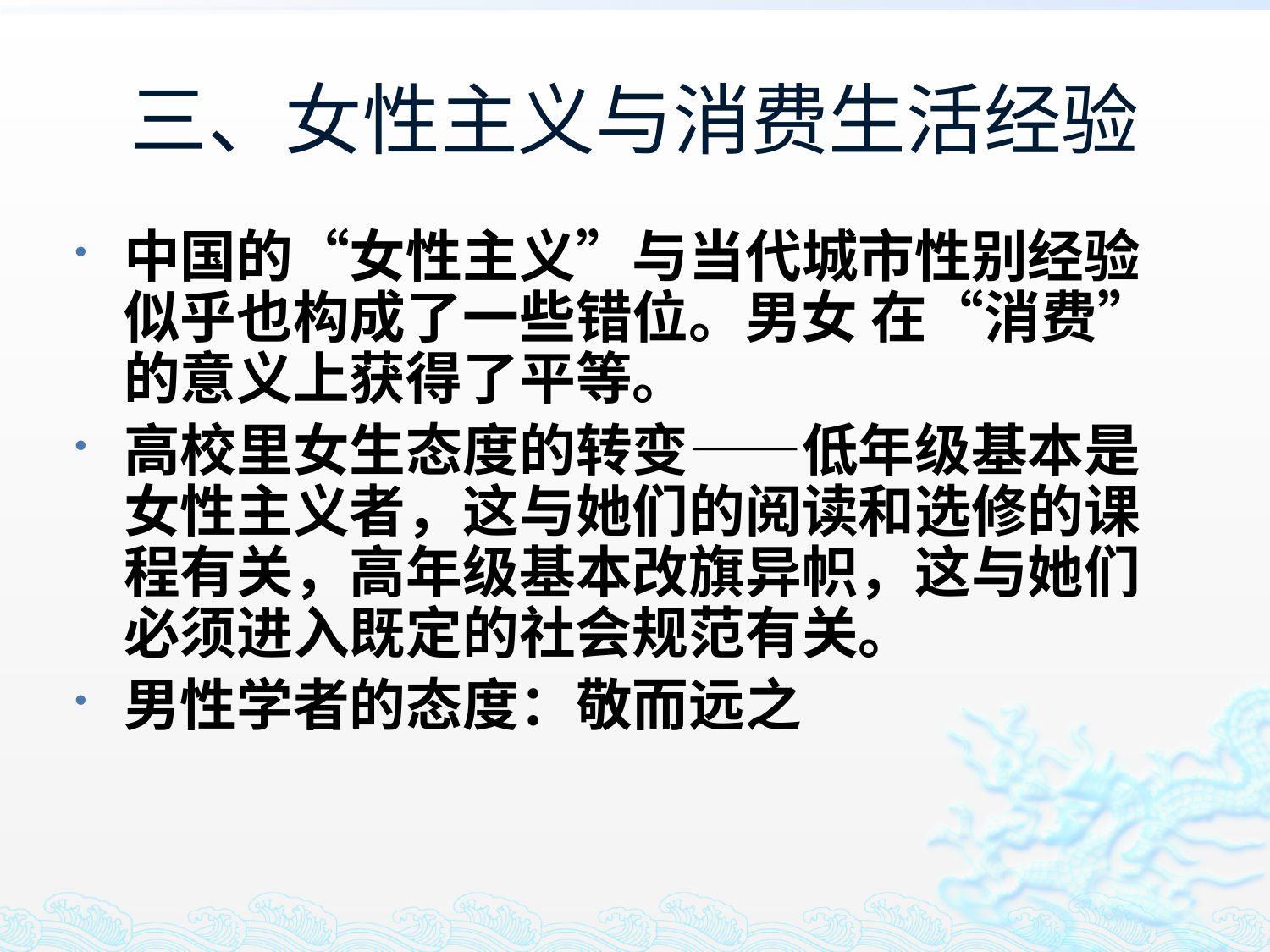

# 三、女性主义与消费生活经验
中国的“女性主义”与当代城市性别经验似乎也构成了一些错位。男女 在“消费”的意义上获得了平等。
高校里女生态度的转变——低年级基本是女性主义者，这与她们的阅读和选修的课程有关，高年级基本改旗异帜，这与她们必须进入既定的社会规范有关。
男性学者的态度：敬而远之